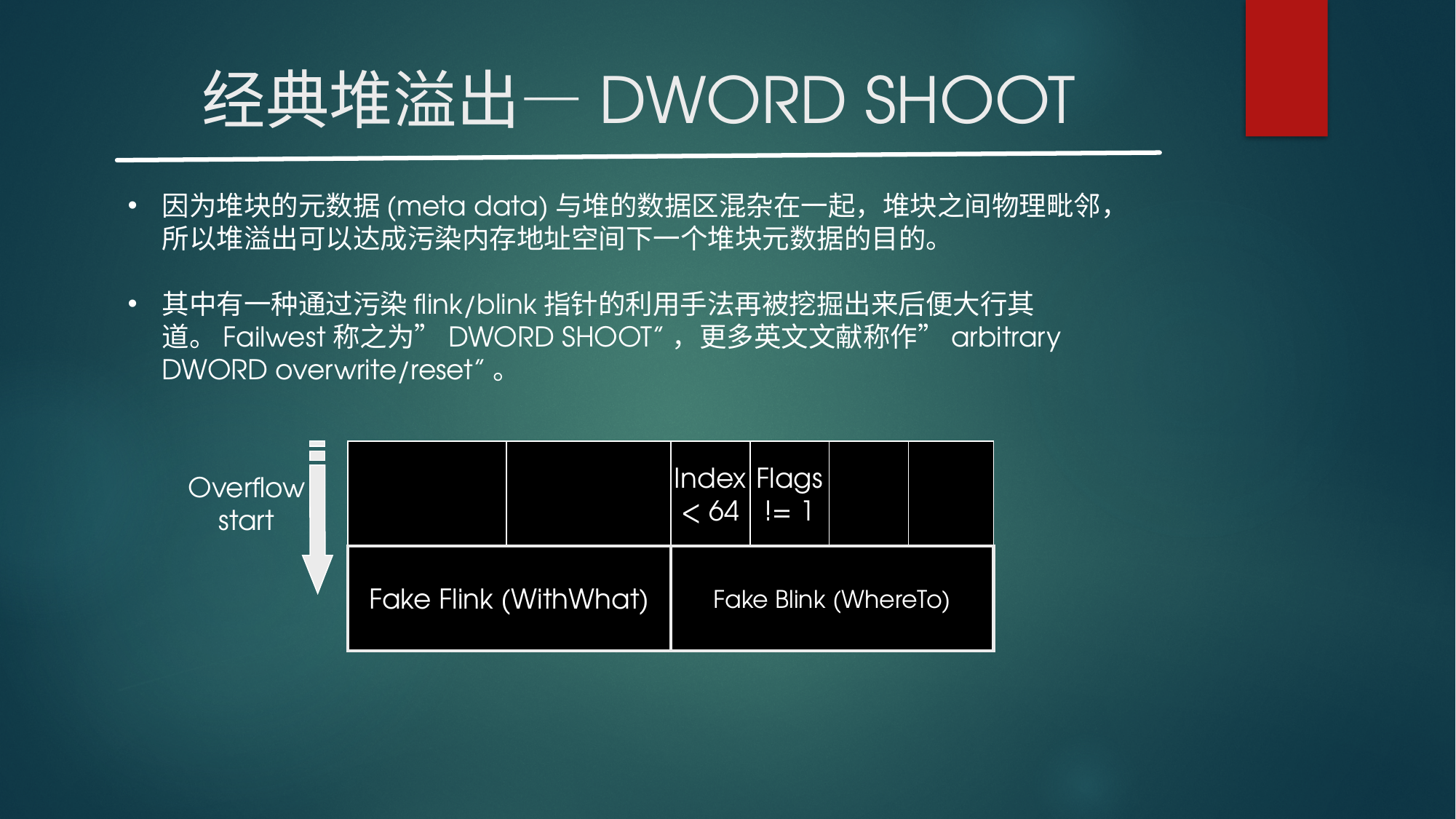

# 经典堆溢出—DWORD SHOOT
因为堆块的元数据(meta data)与堆的数据区混杂在一起，堆块之间物理毗邻，所以堆溢出可以达成污染内存地址空间下一个堆块元数据的目的。

其中有一种通过污染flink/blink指针的利用手法再被挖掘出来后便大行其道。Failwest称之为”DWORD SHOOT”，更多英文文献称作”arbitrary DWORD overwrite/reset”。

Index
< 64
Flags
!= 1

Fake Flink (WithWhat)
Fake Blink (WhereTo)
Overflow
start